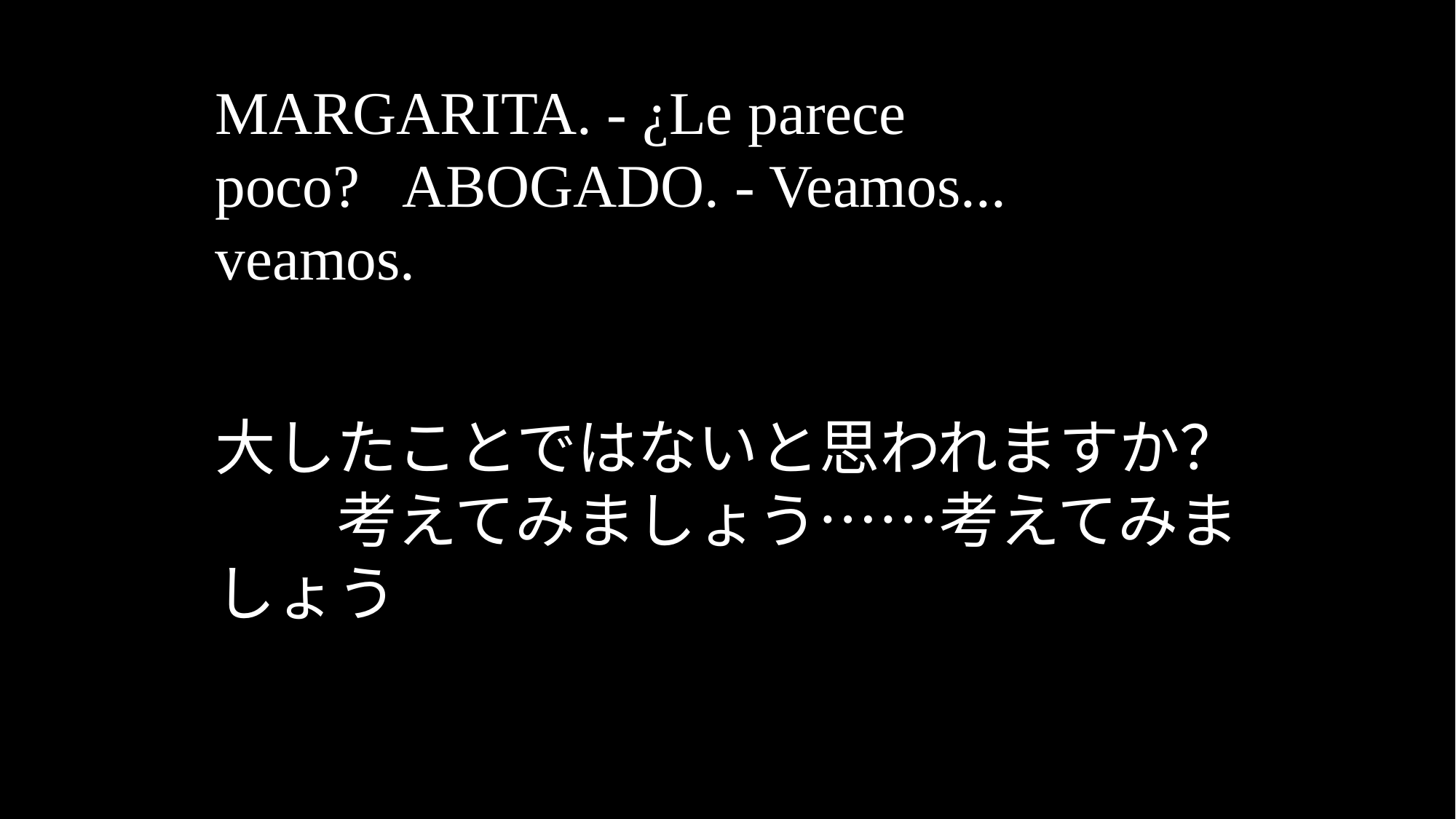

MARGARITA. - ¿Le parece poco?   ABOGADO. - Veamos... veamos.

大したことではないと思われますか？　　考えてみましょう⋯⋯考えてみましょう